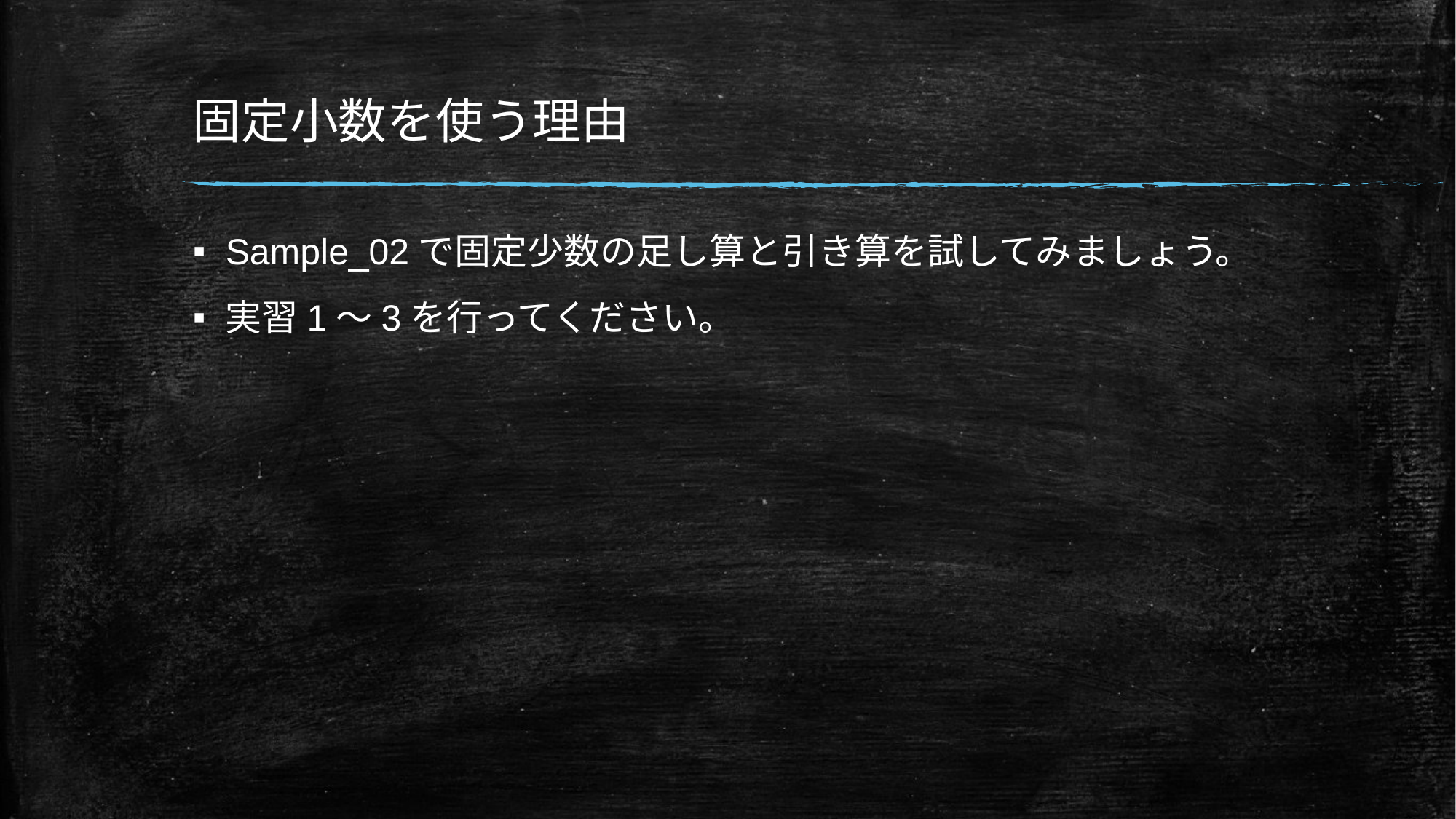

# 固定小数を使う理由
Sample_02で固定少数の足し算と引き算を試してみましょう。
実習1～3を行ってください。